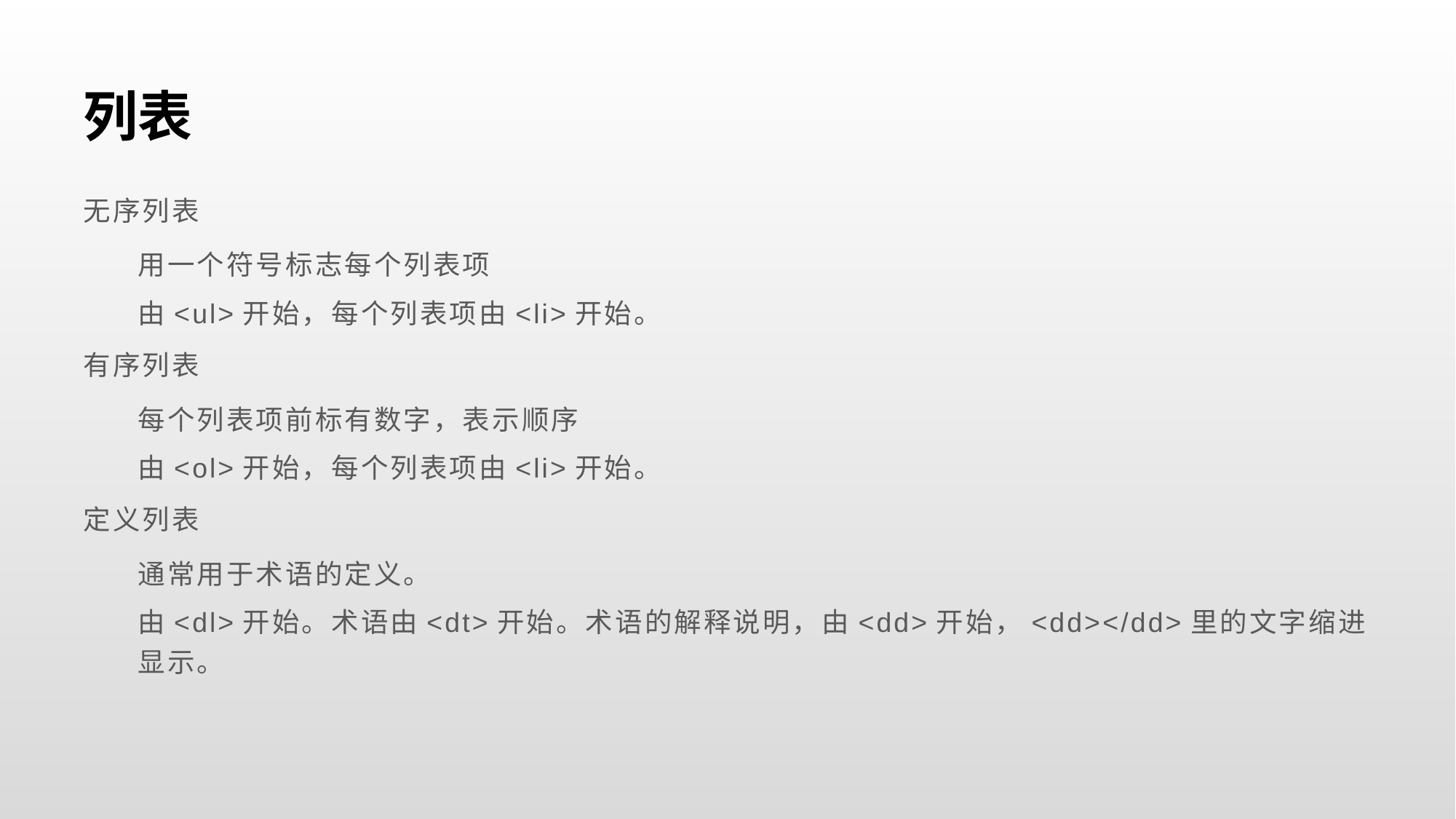

# 列表
无序列表
用一个符号标志每个列表项
由<ul>开始，每个列表项由<li>开始。
有序列表
每个列表项前标有数字，表示顺序
由<ol>开始，每个列表项由<li>开始。
定义列表
通常用于术语的定义。
由<dl>开始。术语由<dt>开始。术语的解释说明，由<dd>开始，<dd></dd>里的文字缩进显示。